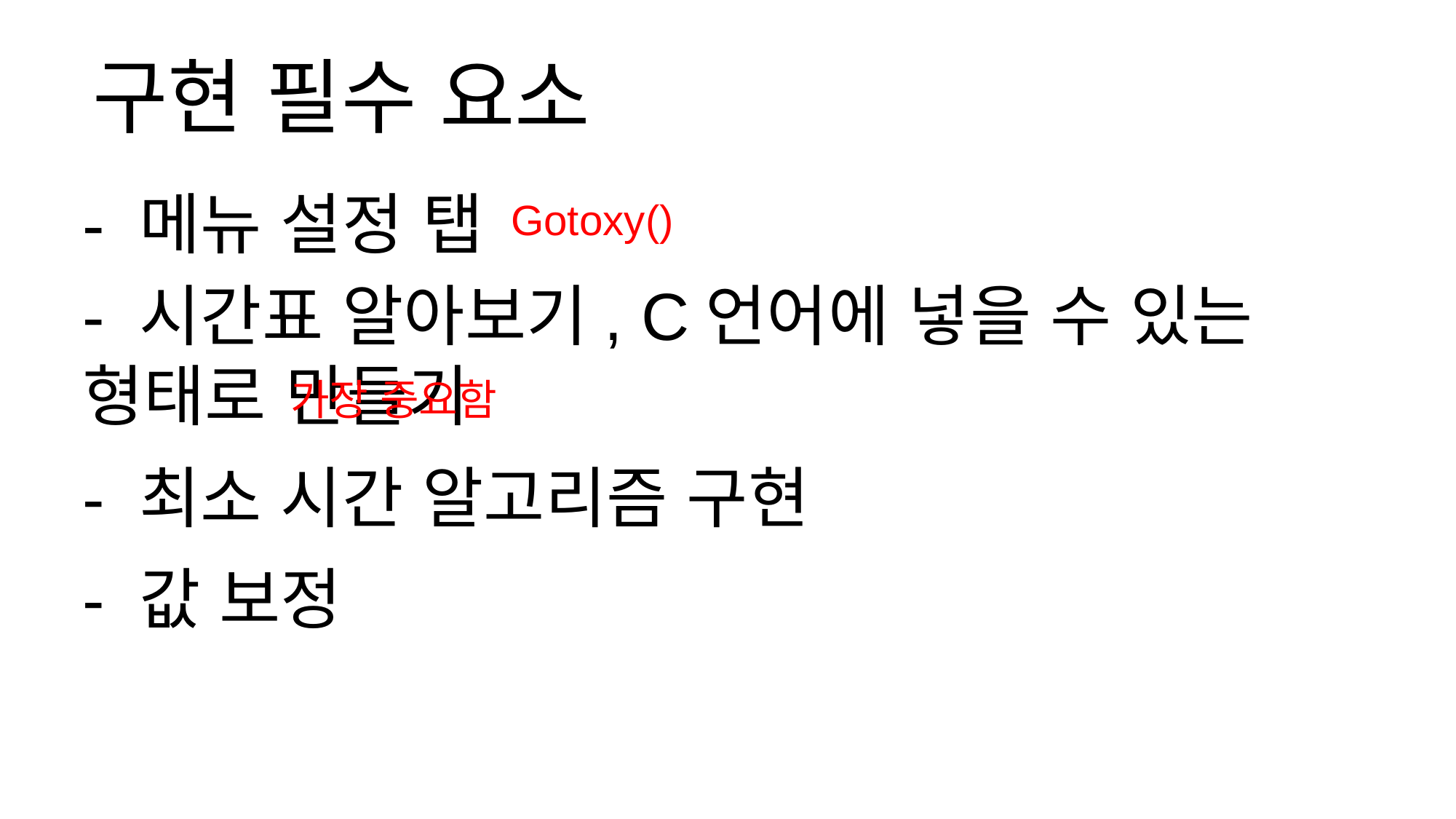

구현 필수 요소
- 메뉴 설정 탭
Gotoxy()
- 시간표 알아보기, C언어에 넣을 수 있는 형태로 만들기
가장 중요함
- 최소 시간 알고리즘 구현
- 값 보정